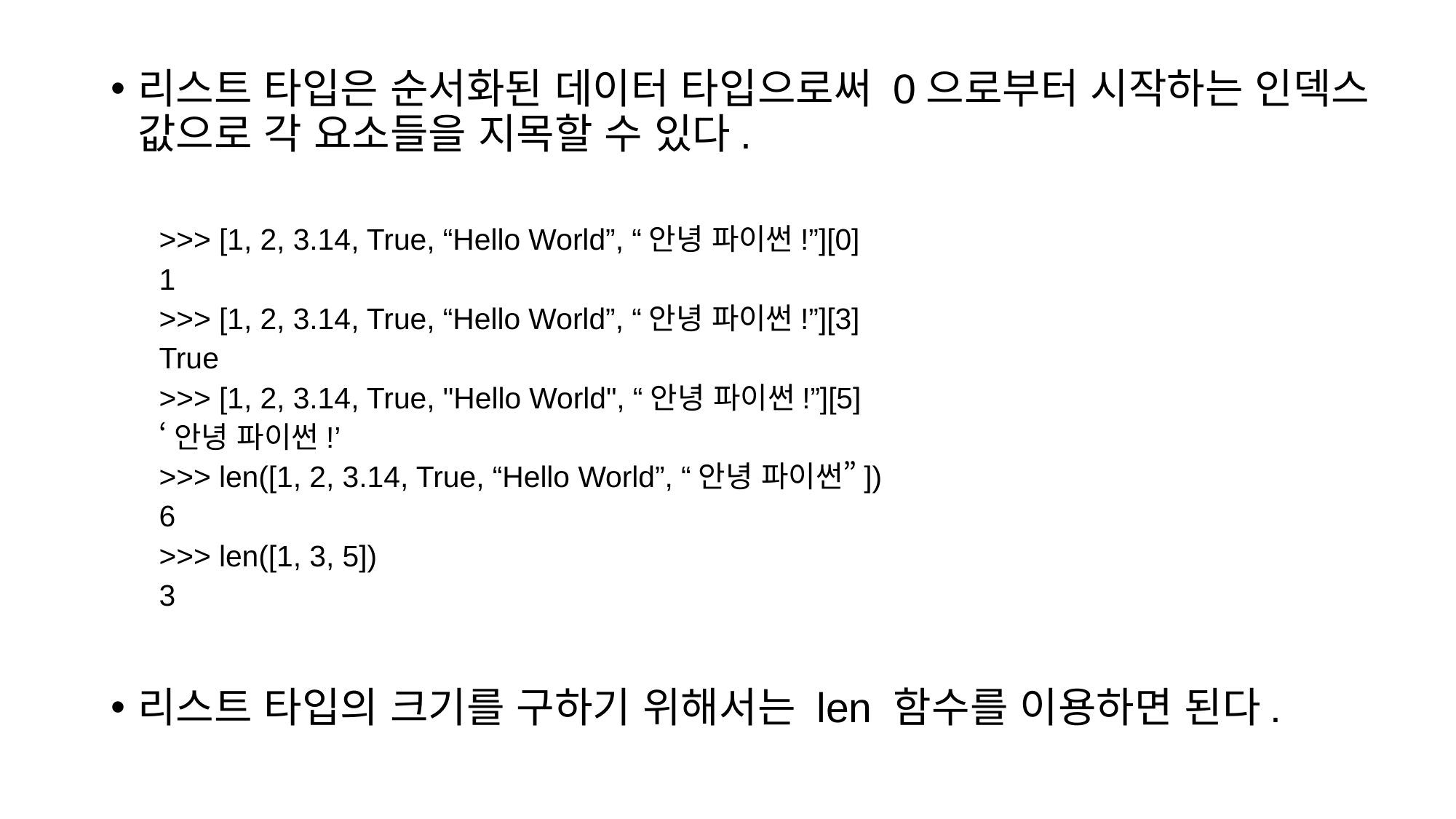

리스트 타입은 순서화된 데이터 타입으로써 0으로부터 시작하는 인덱스 값으로 각 요소들을 지목할 수 있다.

>>> [1, 2, 3.14, True, “Hello World”, “안녕 파이썬!”][0]
1
>>> [1, 2, 3.14, True, “Hello World”, “안녕 파이썬!”][3]
True
>>> [1, 2, 3.14, True, "Hello World", “안녕 파이썬!”][5]
‘안녕 파이썬!’
>>> len([1, 2, 3.14, True, “Hello World”, “안녕 파이썬”])
6
>>> len([1, 3, 5])
3

리스트 타입의 크기를 구하기 위해서는 len 함수를 이용하면 된다.